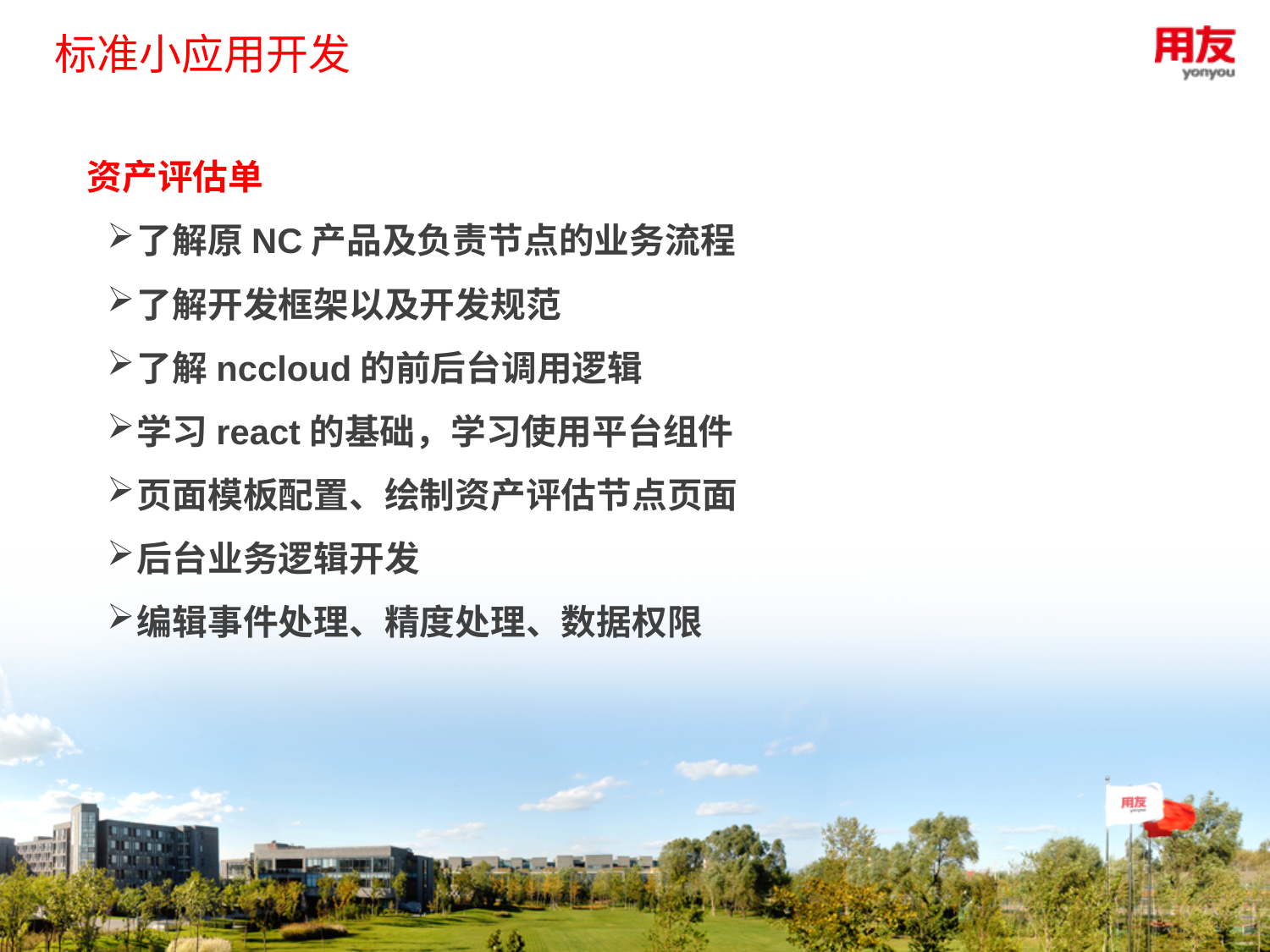

# 标准小应用开发
资产评估单
了解原NC产品及负责节点的业务流程
了解开发框架以及开发规范
了解nccloud的前后台调用逻辑
学习react的基础，学习使用平台组件
页面模板配置、绘制资产评估节点页面
后台业务逻辑开发
编辑事件处理、精度处理、数据权限